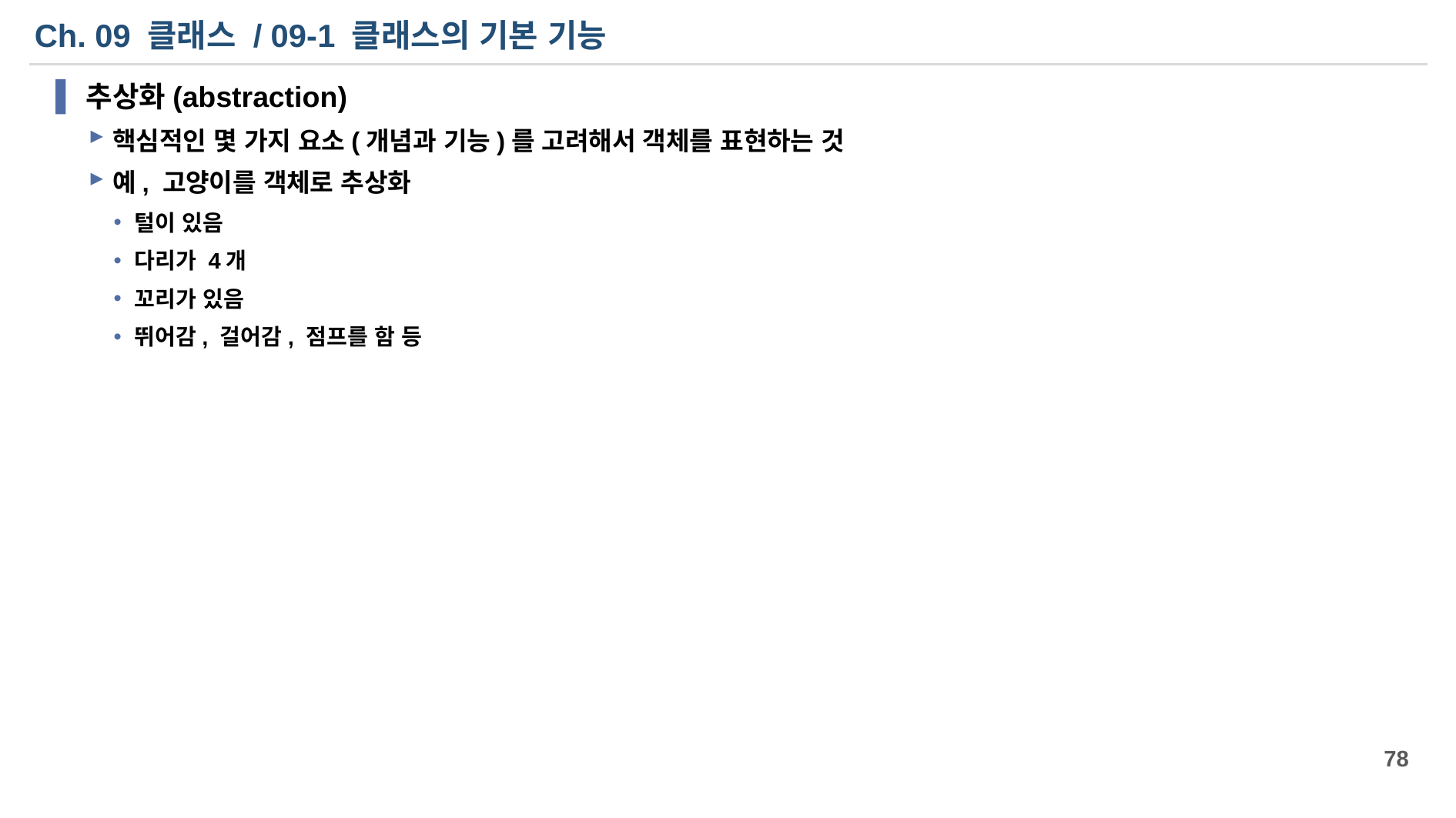

# Ch. 09 클래스 / 09-1 클래스의 기본 기능
추상화(abstraction)
핵심적인 몇 가지 요소(개념과 기능)를 고려해서 객체를 표현하는 것
예, 고양이를 객체로 추상화
털이 있음
다리가 4개
꼬리가 있음
뛰어감, 걸어감, 점프를 함 등

78